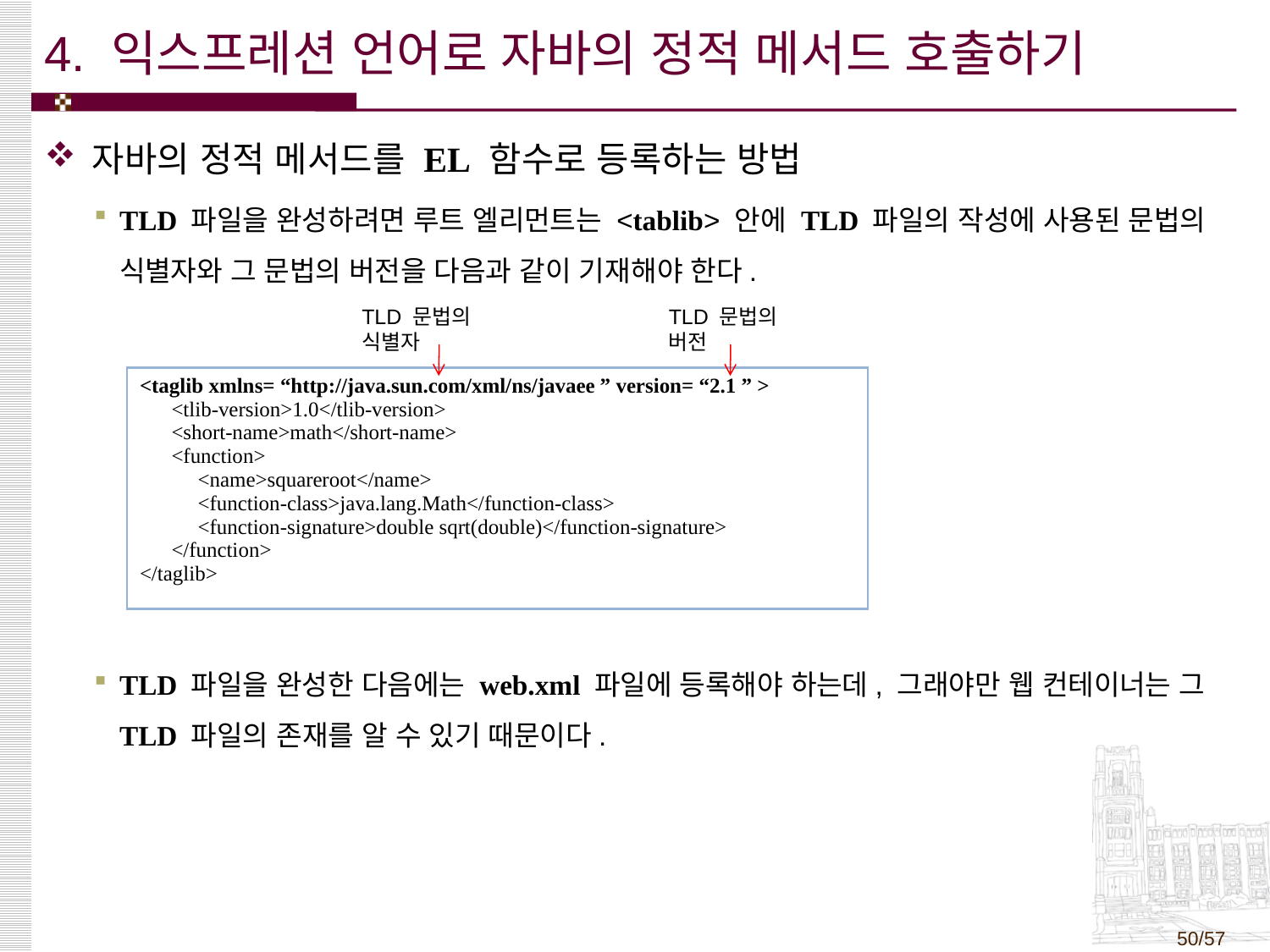

# 4. 익스프레션 언어로 자바의 정적 메서드 호출하기
자바의 정적 메서드를 EL 함수로 등록하는 방법
TLD 파일을 완성하려면 루트 엘리먼트는 <tablib> 안에 TLD 파일의 작성에 사용된 문법의 식별자와 그 문법의 버전을 다음과 같이 기재해야 한다.

TLD 파일을 완성한 다음에는 web.xml 파일에 등록해야 하는데, 그래야만 웹 컨테이너는 그 TLD 파일의 존재를 알 수 있기 때문이다.

TLD 문법의 식별자
TLD 문법의 버전
| <taglib xmlns= “http://java.sun.com/xml/ns/javaee ” version= “2.1 ” > <tlib-version>1.0</tlib-version> <short-name>math</short-name> <function> <name>squareroot</name> <function-class>java.lang.Math</function-class> <function-signature>double sqrt(double)</function-signature> </function> </taglib> |
| --- |